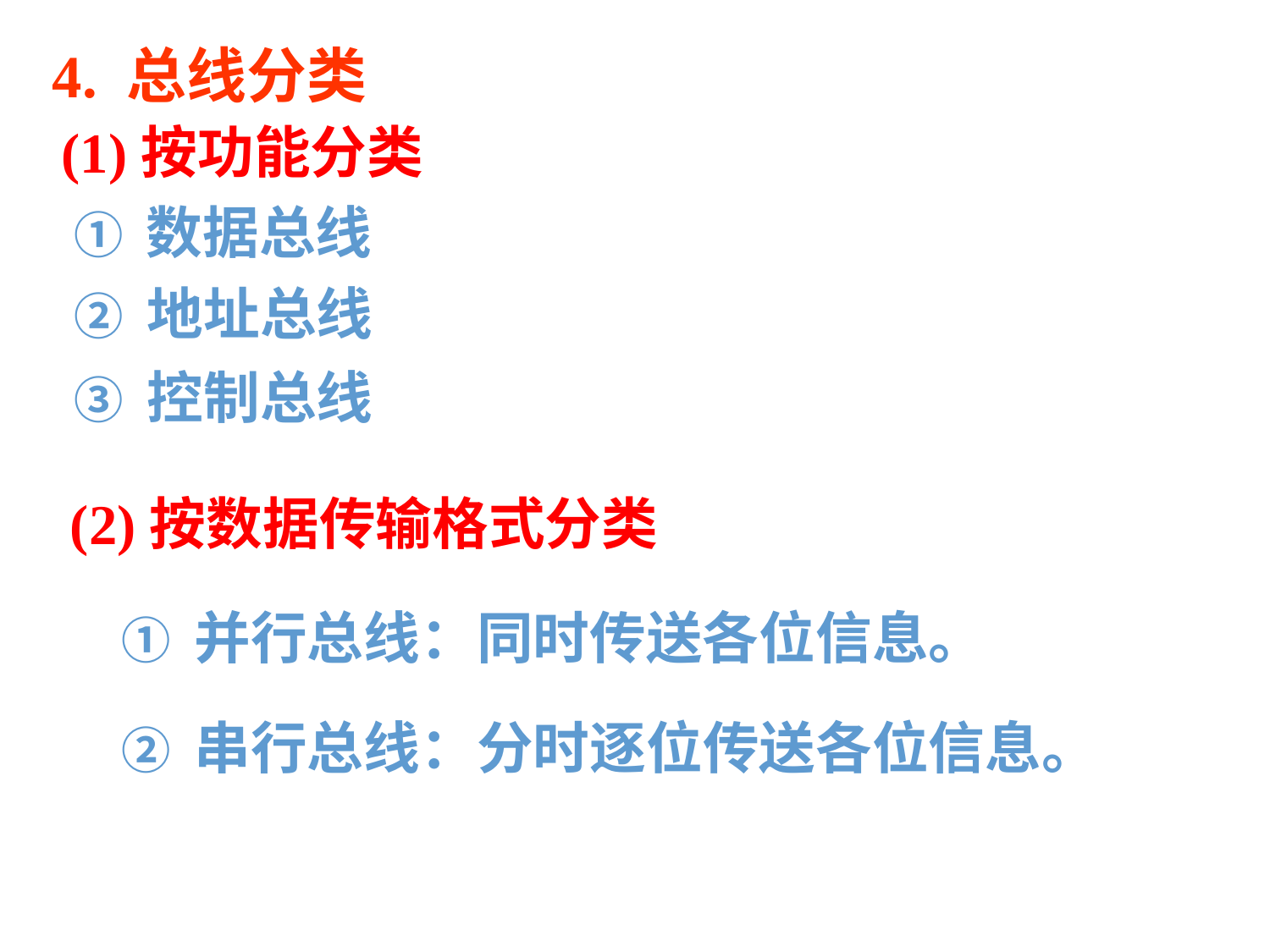

4. 总线分类
(1)按功能分类
① 数据总线
② 地址总线
③ 控制总线
(2)按数据传输格式分类
① 并行总线：同时传送各位信息。

② 串行总线：分时逐位传送各位信息。